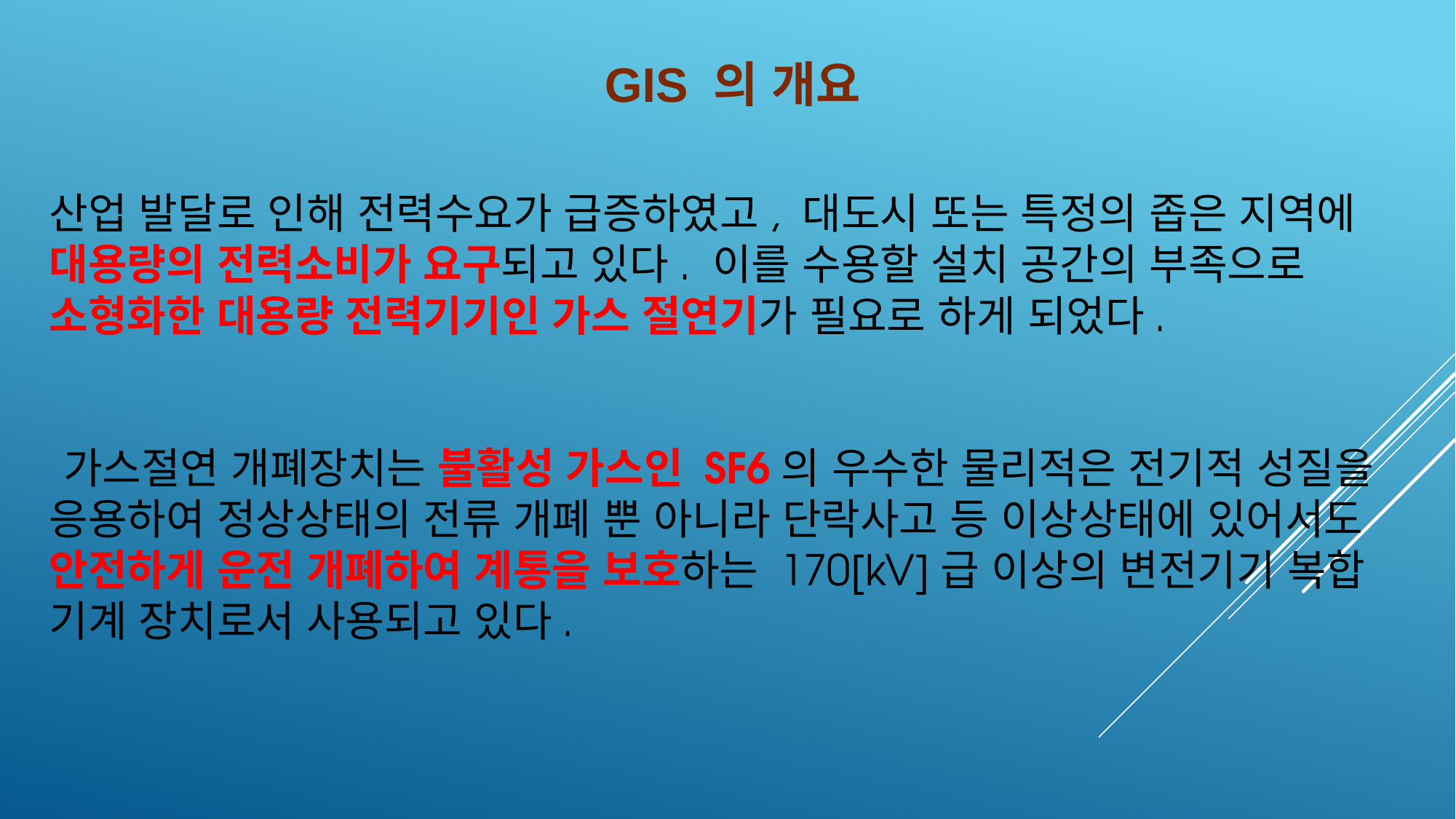

GIS 의 개요
산업 발달로 인해 전력수요가 급증하였고, 대도시 또는 특정의 좁은 지역에 대용량의 전력소비가 요구되고 있다. 이를 수용할 설치 공간의 부족으로 소형화한 대용량 전력기기인 가스 절연기가 필요로 하게 되었다.

 가스절연 개폐장치는 불활성 가스인 SF6의 우수한 물리적은 전기적 성질을 응용하여 정상상태의 전류 개폐 뿐 아니라 단락사고 등 이상상태에 있어서도 안전하게 운전 개폐하여 계통을 보호하는 170[kV]급 이상의 변전기기 복합 기계 장치로서 사용되고 있다.